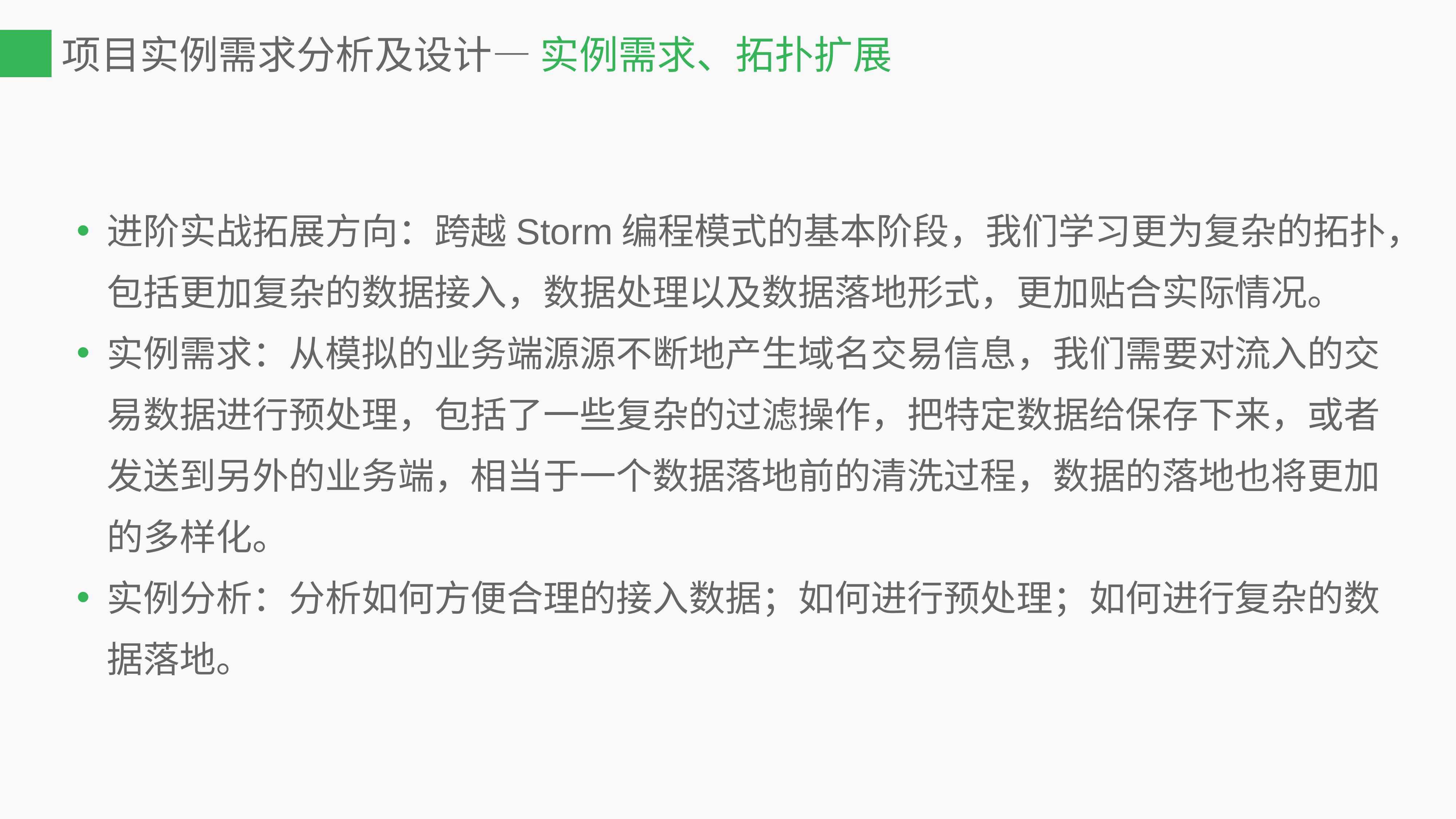

# 项目实例需求分析及设计— 实例需求、拓扑扩展
进阶实战拓展方向：跨越Storm编程模式的基本阶段，我们学习更为复杂的拓扑，包括更加复杂的数据接入，数据处理以及数据落地形式，更加贴合实际情况。
实例需求：从模拟的业务端源源不断地产生域名交易信息，我们需要对流入的交易数据进行预处理，包括了一些复杂的过滤操作，把特定数据给保存下来，或者发送到另外的业务端，相当于一个数据落地前的清洗过程，数据的落地也将更加的多样化。
实例分析：分析如何方便合理的接入数据；如何进行预处理；如何进行复杂的数据落地。